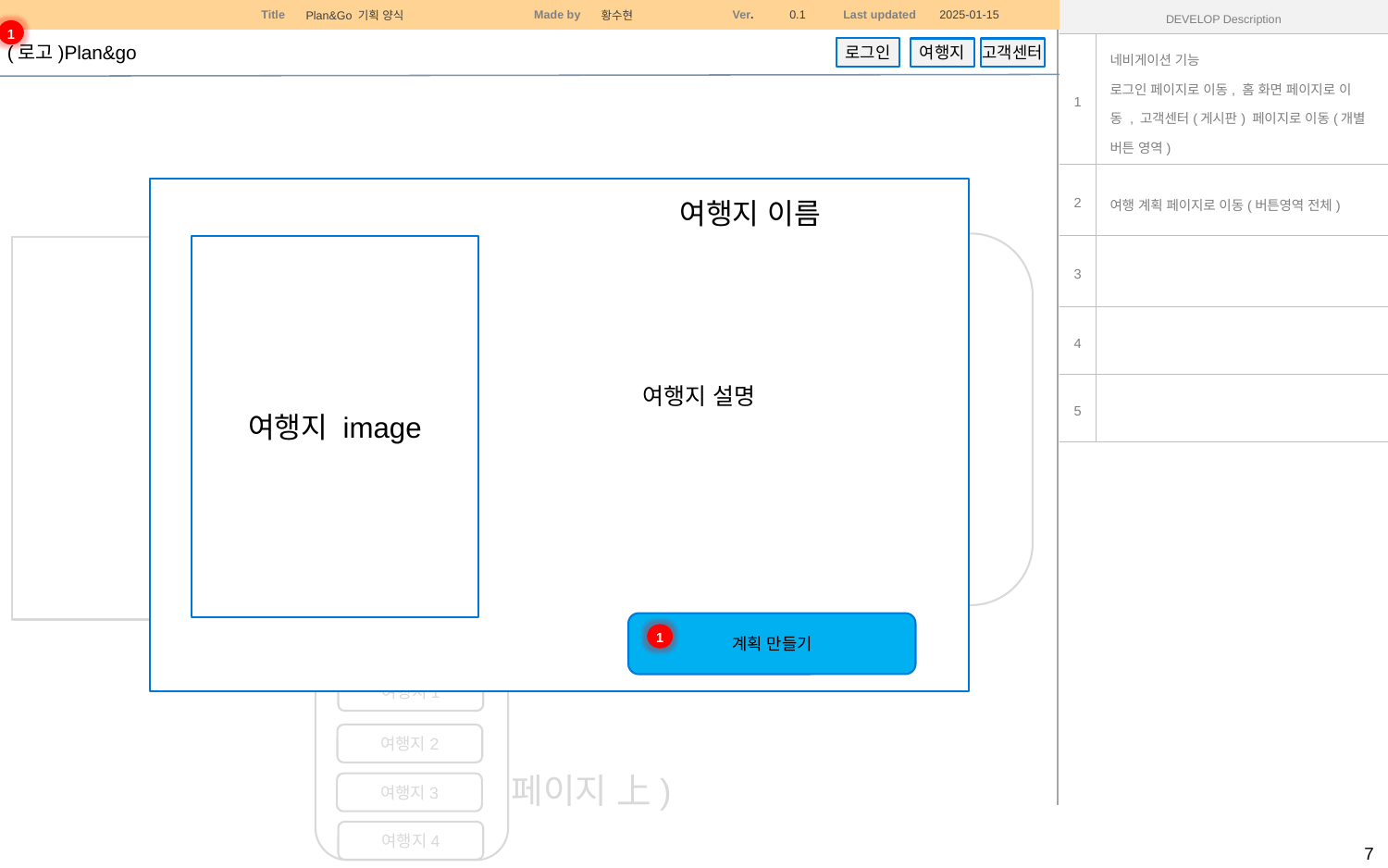

| DEVELOP Description |  |
| --- | --- |
| 1 | 네비게이션 기능 로그인 페이지로 이동, 홈 화면 페이지로 이동 , 고객센터(게시판) 페이지로 이동(개별 버튼 영역) |
| 2 | 여행 계획 페이지로 이동(버튼영역 전체) |
| 3 |  |
| 4 |  |
| 5 |  |
1

(로고)Plan&go
로그인
여행지
고객센터

여행지 이름
여행지 image
여행지 설명
계획 만들기
구글 맵
Text
내 계획 만들기

1

검색
여행지1
여행지2
(메인 페이지 上)
여행지3
여행지4